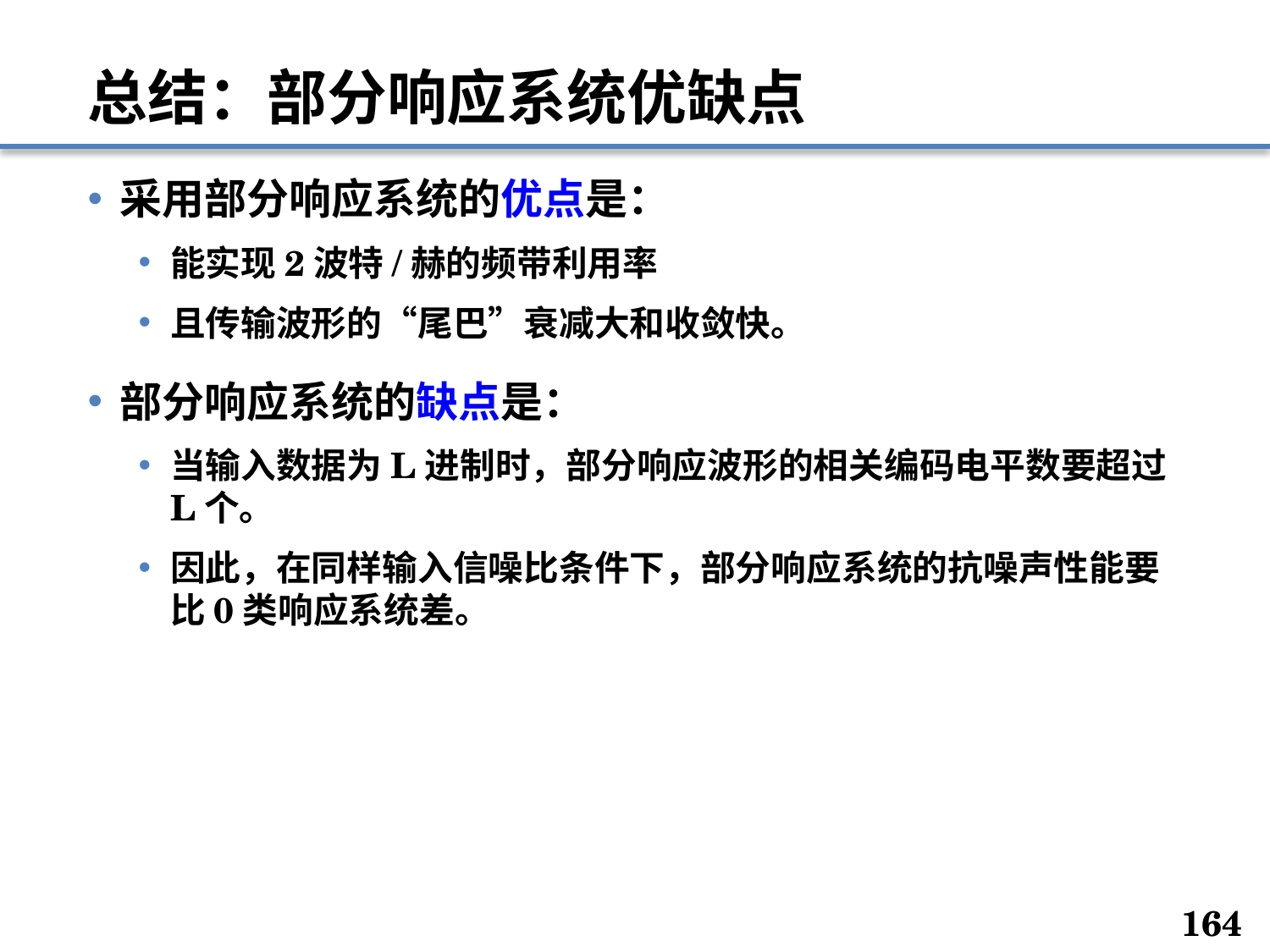

# 总结：部分响应系统优缺点
采用部分响应系统的优点是：
能实现2波特/赫的频带利用率
且传输波形的“尾巴”衰减大和收敛快。
部分响应系统的缺点是：
当输入数据为L进制时，部分响应波形的相关编码电平数要超过L个。
因此，在同样输入信噪比条件下，部分响应系统的抗噪声性能要比0类响应系统差。
164